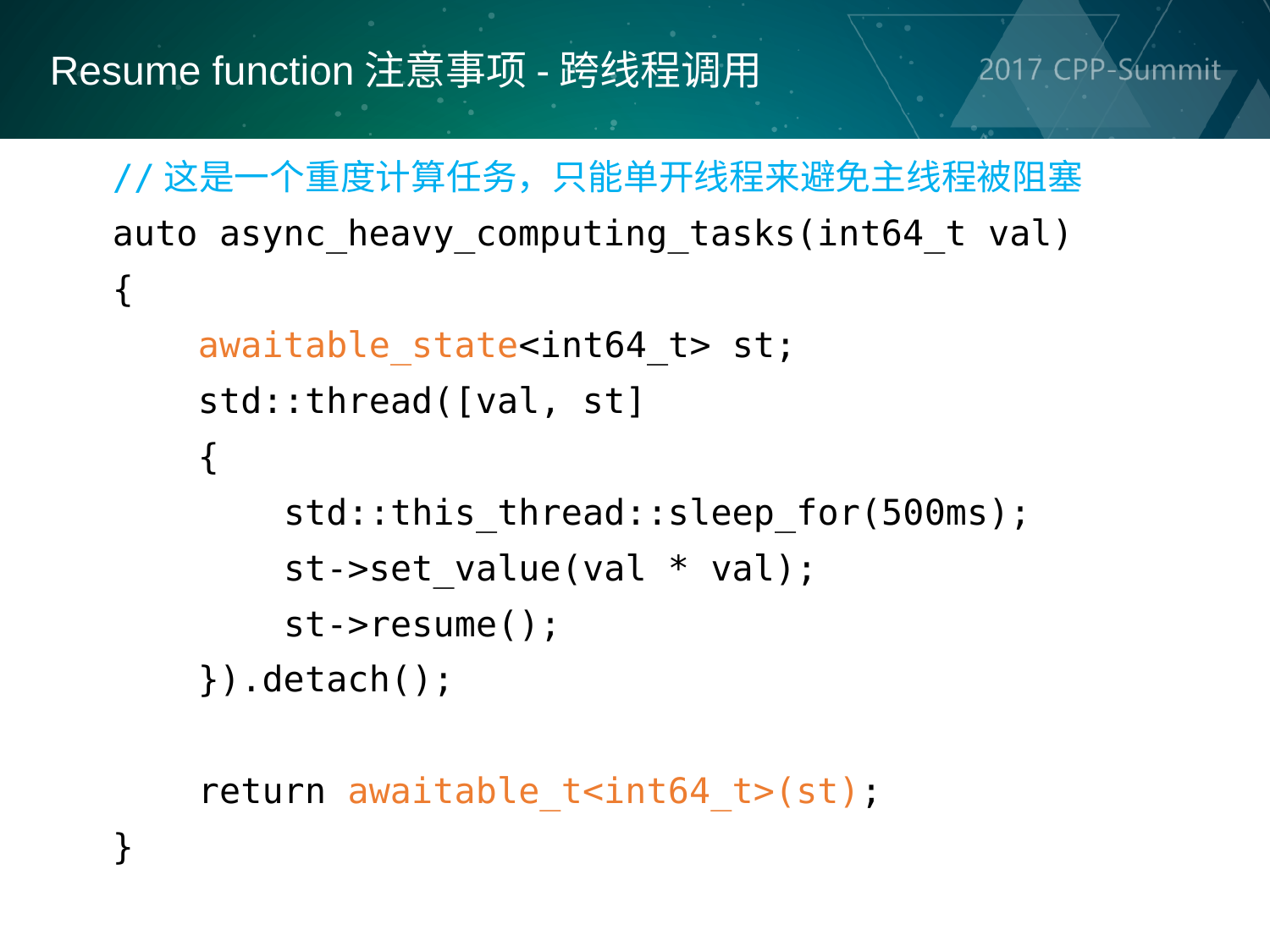

Resume function注意事项-跨线程调用
//这是一个重度计算任务，只能单开线程来避免主线程被阻塞
auto async_heavy_computing_tasks(int64_t val)
{
    awaitable_state<int64_t> st;
    std::thread([val, st]
    {
        std::this_thread::sleep_for(500ms);
        st->set_value(val * val);
        st->resume();
    }).detach();

    return awaitable_t<int64_t>(st);
}